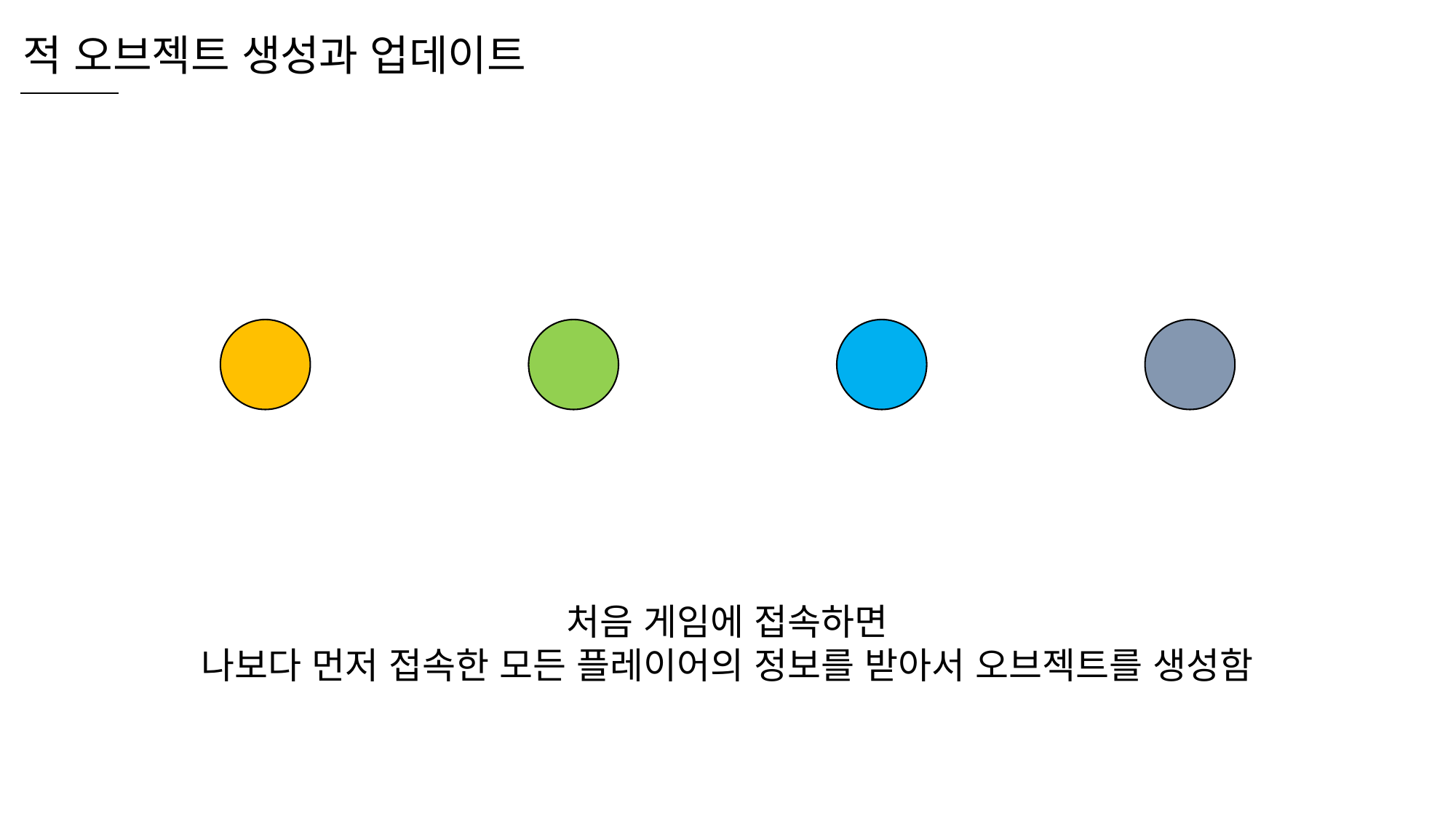

적 오브젝트 생성과 업데이트

처음 게임에 접속하면
나보다 먼저 접속한 모든 플레이어의 정보를 받아서 오브젝트를 생성함